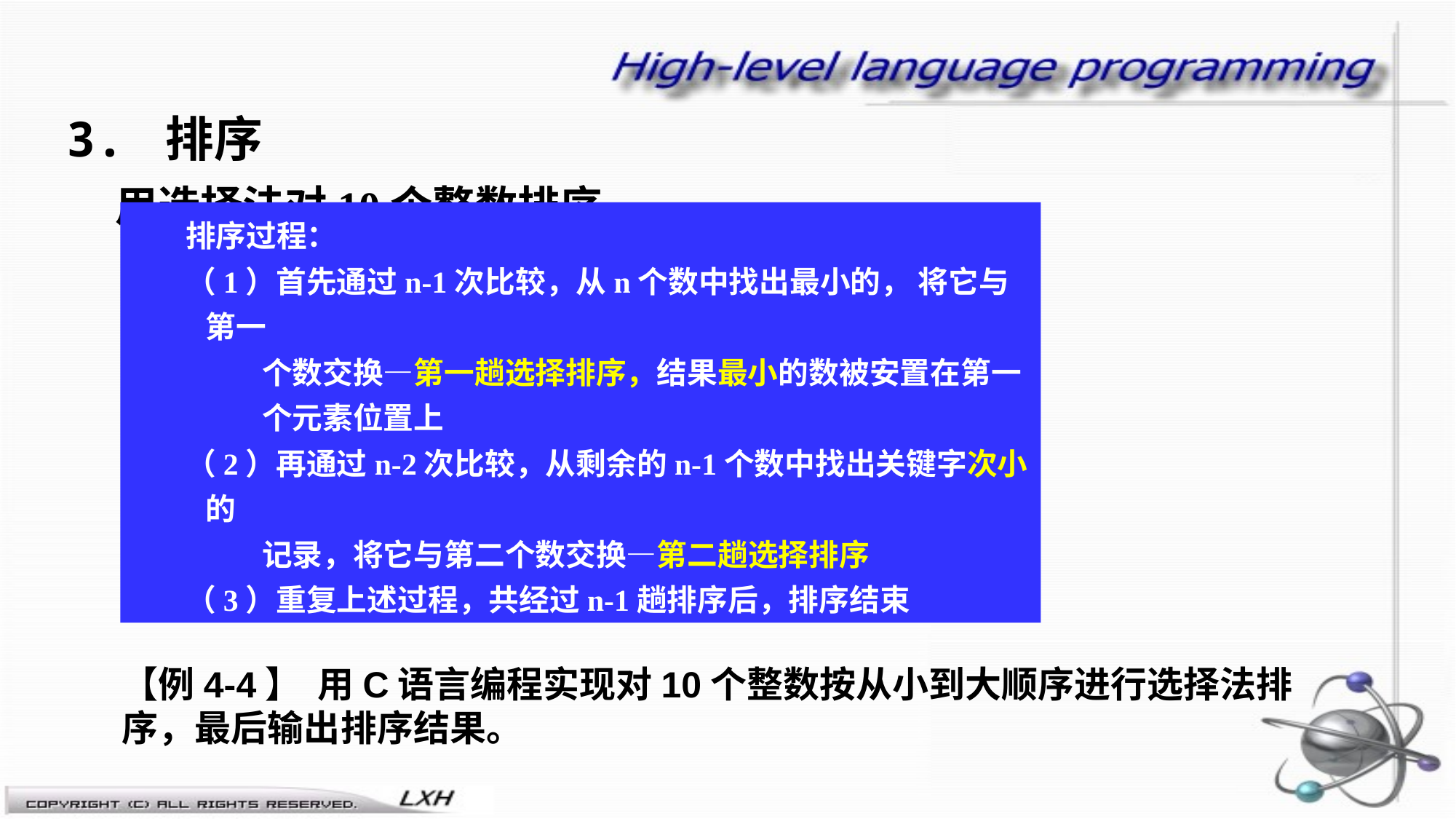

3. 排序
用选择法对10个整数排序
排序过程：
（1）首先通过n-1次比较，从n个数中找出最小的， 将它与第一
          个数交换—第一趟选择排序，结果最小的数被安置在第一
          个元素位置上
（2）再通过n-2次比较，从剩余的n-1个数中找出关键字次小的
          记录，将它与第二个数交换—第二趟选择排序
（3）重复上述过程，共经过n-1趟排序后，排序结束
【例4-4】  用C语言编程实现对10个整数按从小到大顺序进行选择法排序，最后输出排序结果。